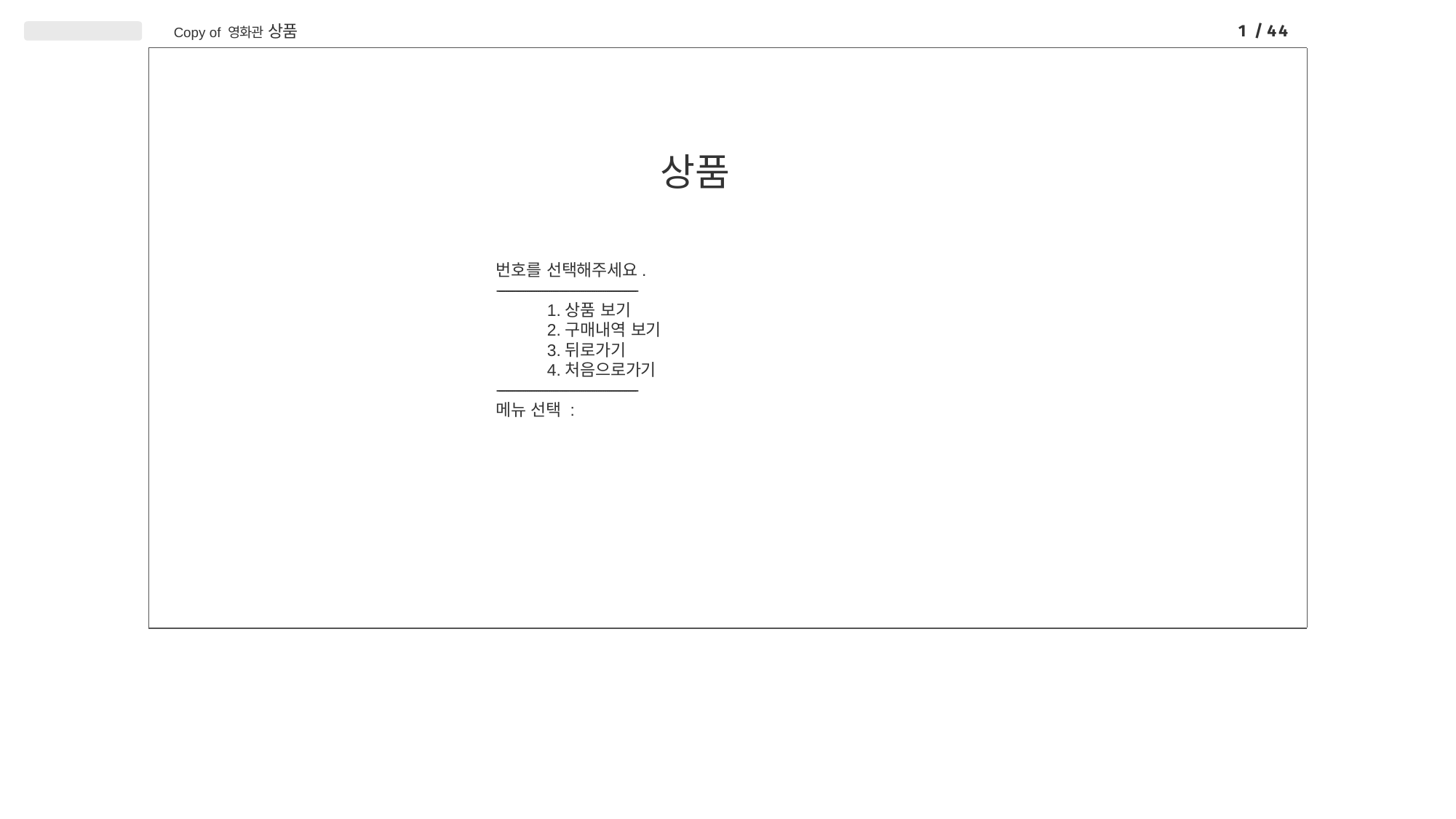

1 / 44
Copy of 영화관 상품

상품
번호를 선택해주세요.
-----------------------------------------------------------------
상품 보기
구매내역 보기
뒤로가기
처음으로가기
-----------------------------------------------------------------
메뉴 선택 :